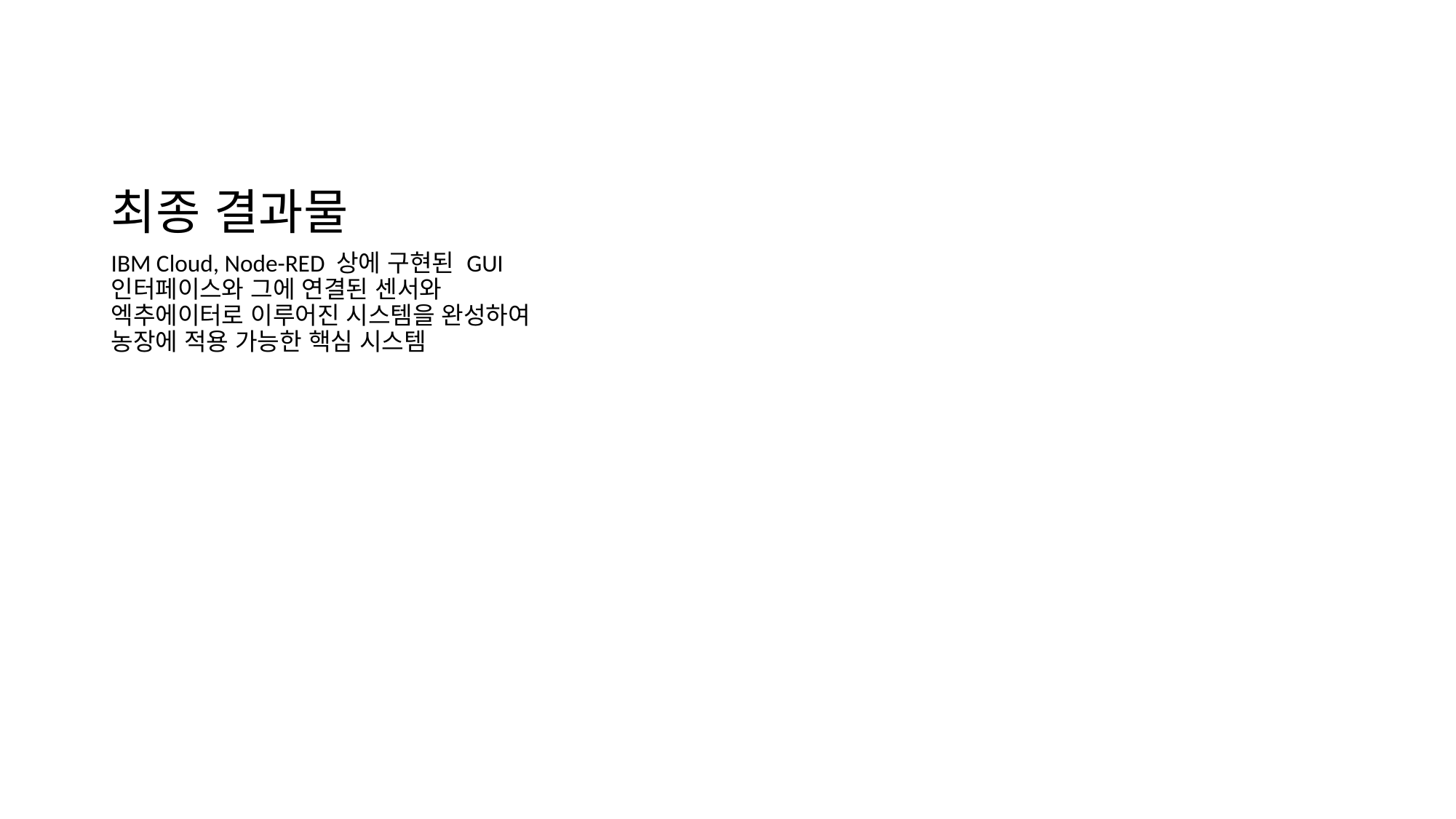

# 최종 결과물

IBM Cloud, Node-RED 상에 구현된 GUI 인터페이스와 그에 연결된 센서와 엑추에이터로 이루어진 시스템을 완성하여 농장에 적용 가능한 핵심 시스템